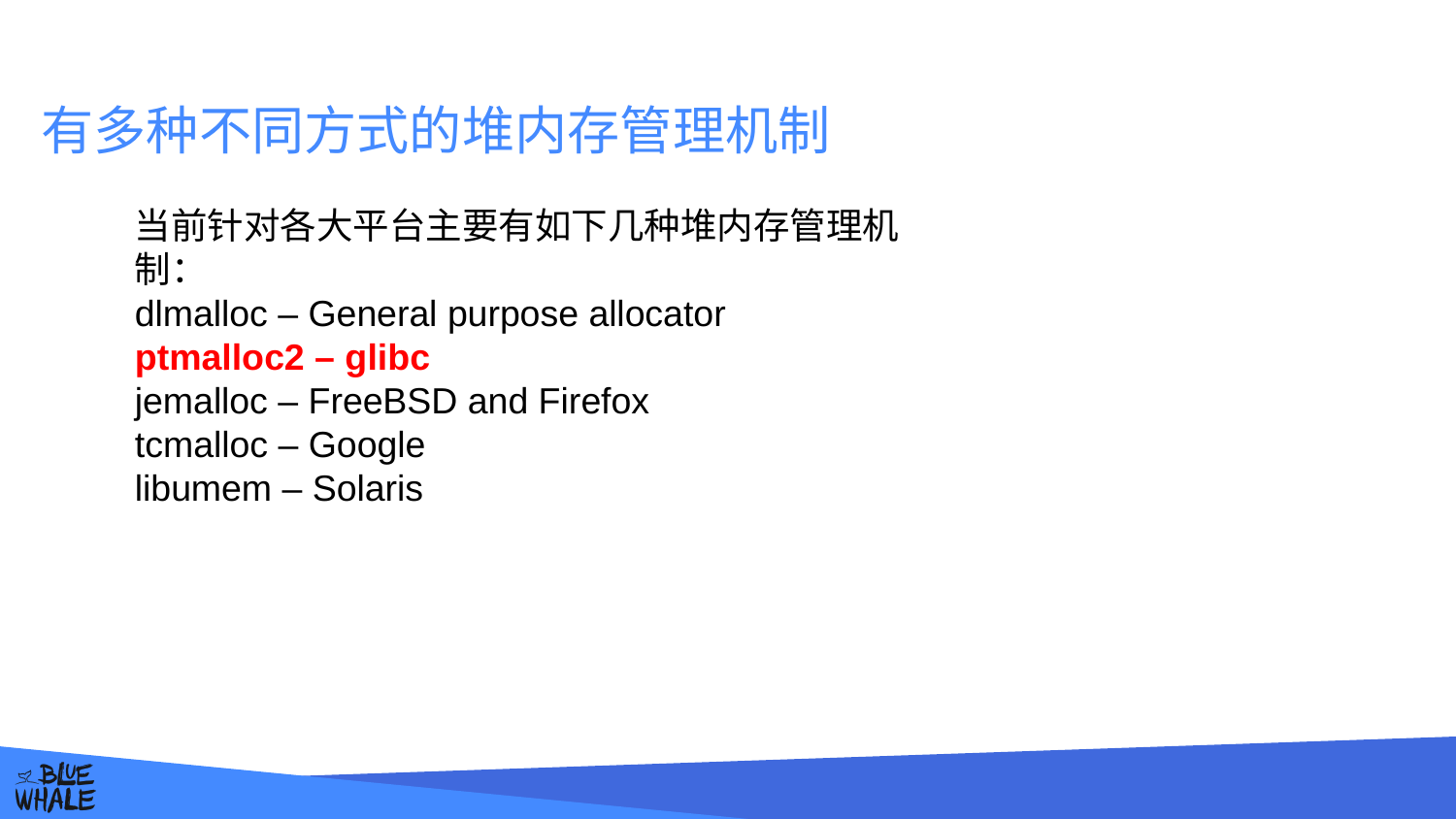

# 有多种不同方式的堆内存管理机制
当前针对各大平台主要有如下几种堆内存管理机制：
dlmalloc – General purpose allocator
ptmalloc2 – glibc
jemalloc – FreeBSD and Firefox
tcmalloc – Google
libumem – Solaris